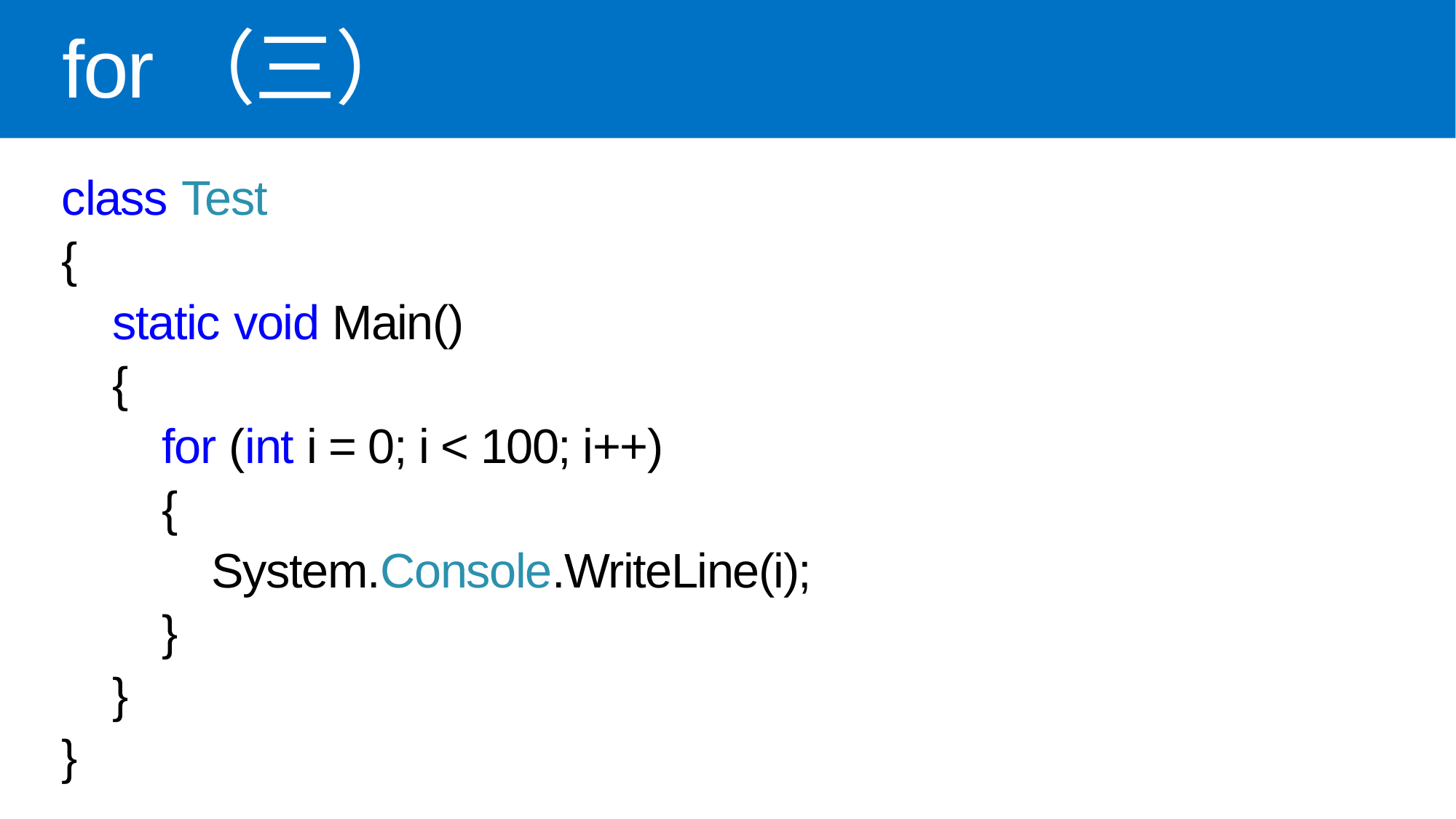

# for（三）
class Test
{
    static void Main()
    {
        for (int i = 0; i < 100; i++)
        {
            System.Console.WriteLine(i);
        }
    }
}